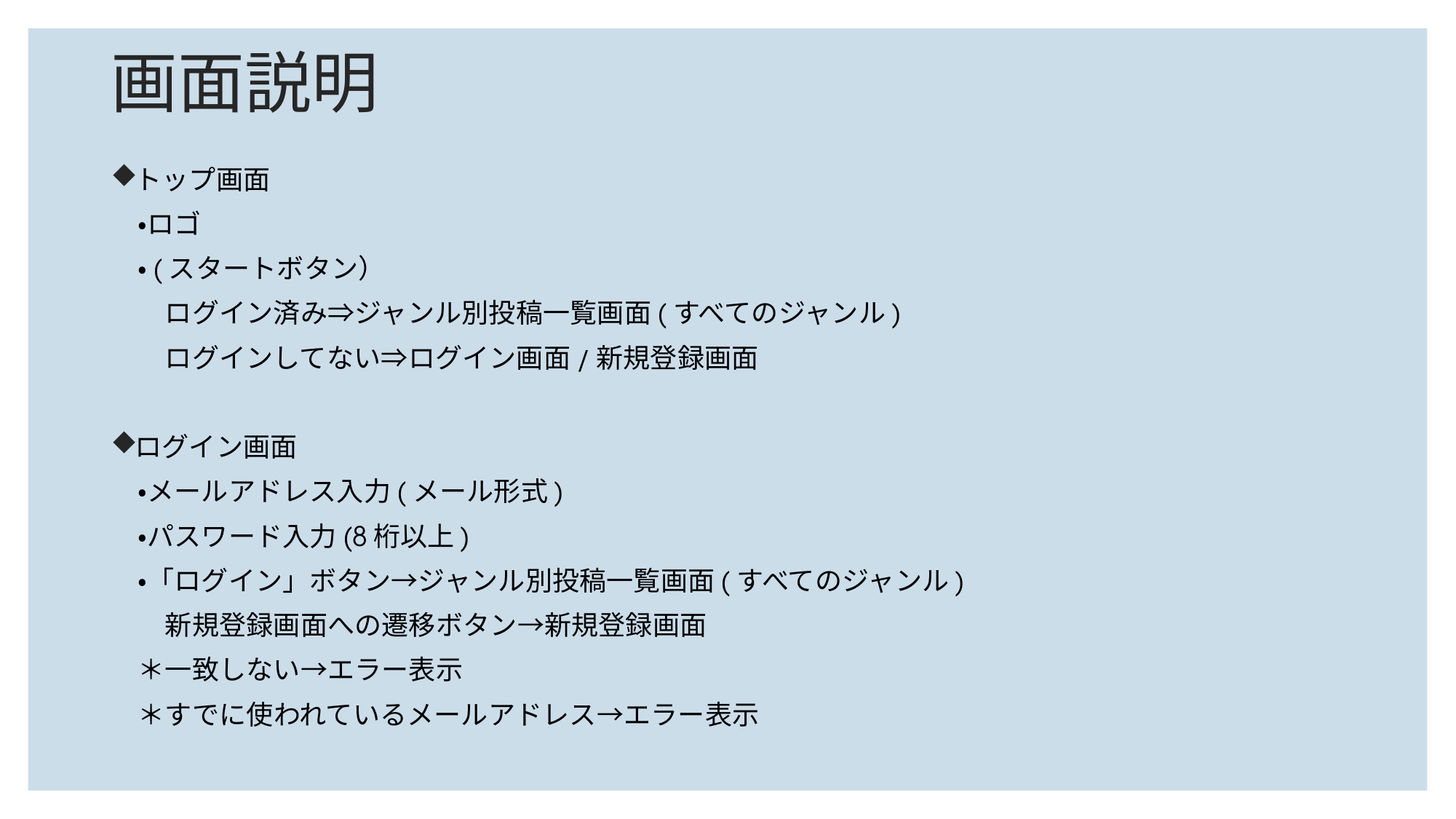

# 画面説明
トップ画面
　・ロゴ
　・(スタートボタン）
　　ログイン済み⇒ジャンル別投稿一覧画面(すべてのジャンル)
　　ログインしてない⇒ログイン画面/新規登録画面

ログイン画面
　・メールアドレス入力(メール形式)
　・パスワード入力(8桁以上)
　・「ログイン」ボタン→ジャンル別投稿一覧画面(すべてのジャンル)
　　新規登録画面への遷移ボタン→新規登録画面
　＊一致しない→エラー表示
　＊すでに使われているメールアドレス→エラー表示